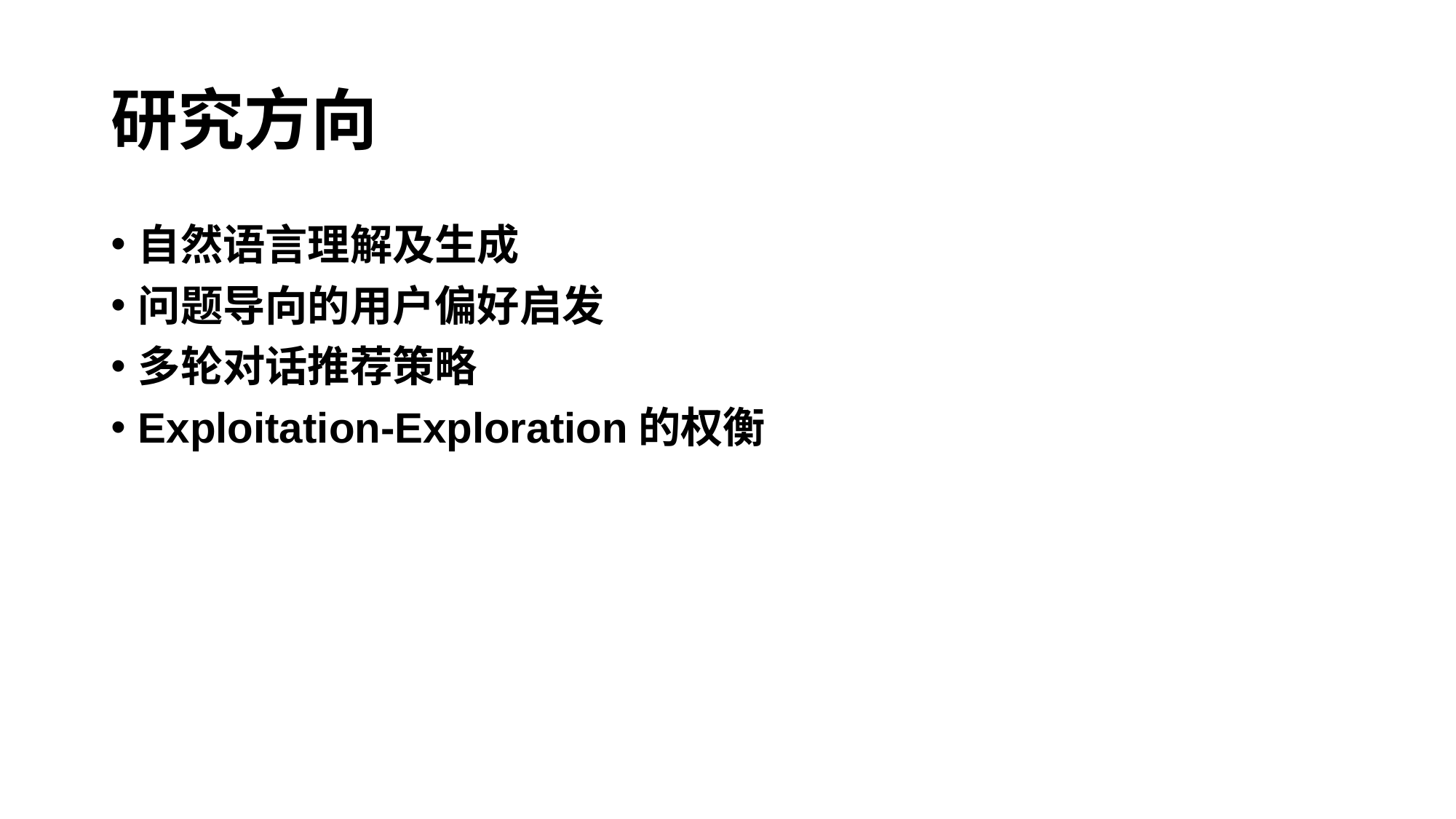

# 研究方向
自然语言理解及生成
问题导向的用户偏好启发
多轮对话推荐策略
Exploitation-Exploration的权衡